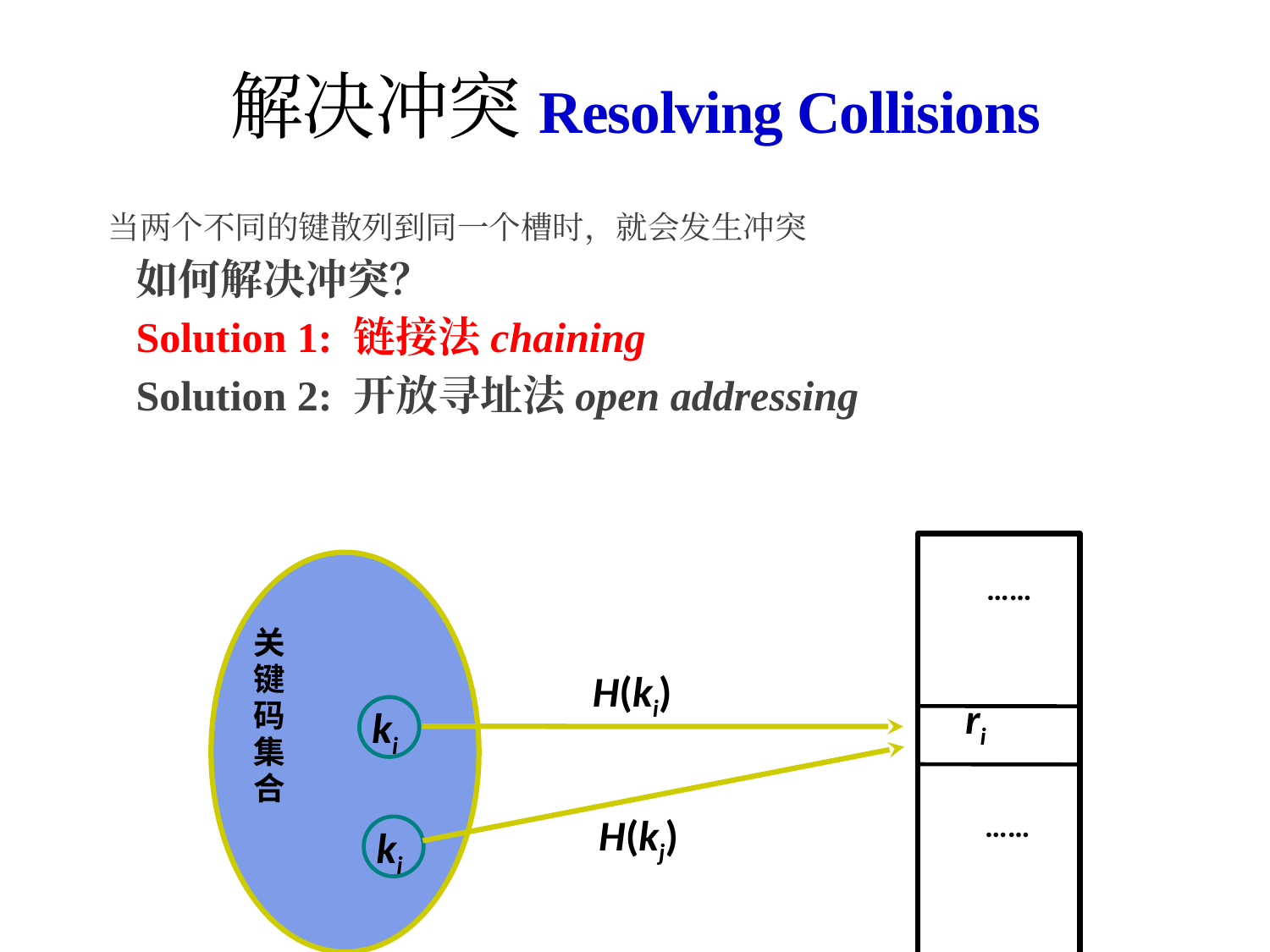

# 解决冲突Resolving Collisions
当两个不同的键散列到同一个槽时，就会发生冲突
如何解决冲突？
Solution 1: 链接法chaining
Solution 2: 开放寻址法open addressing

     ri

……
关键码集合
H(ki)

ki

H(kj)
……

kj